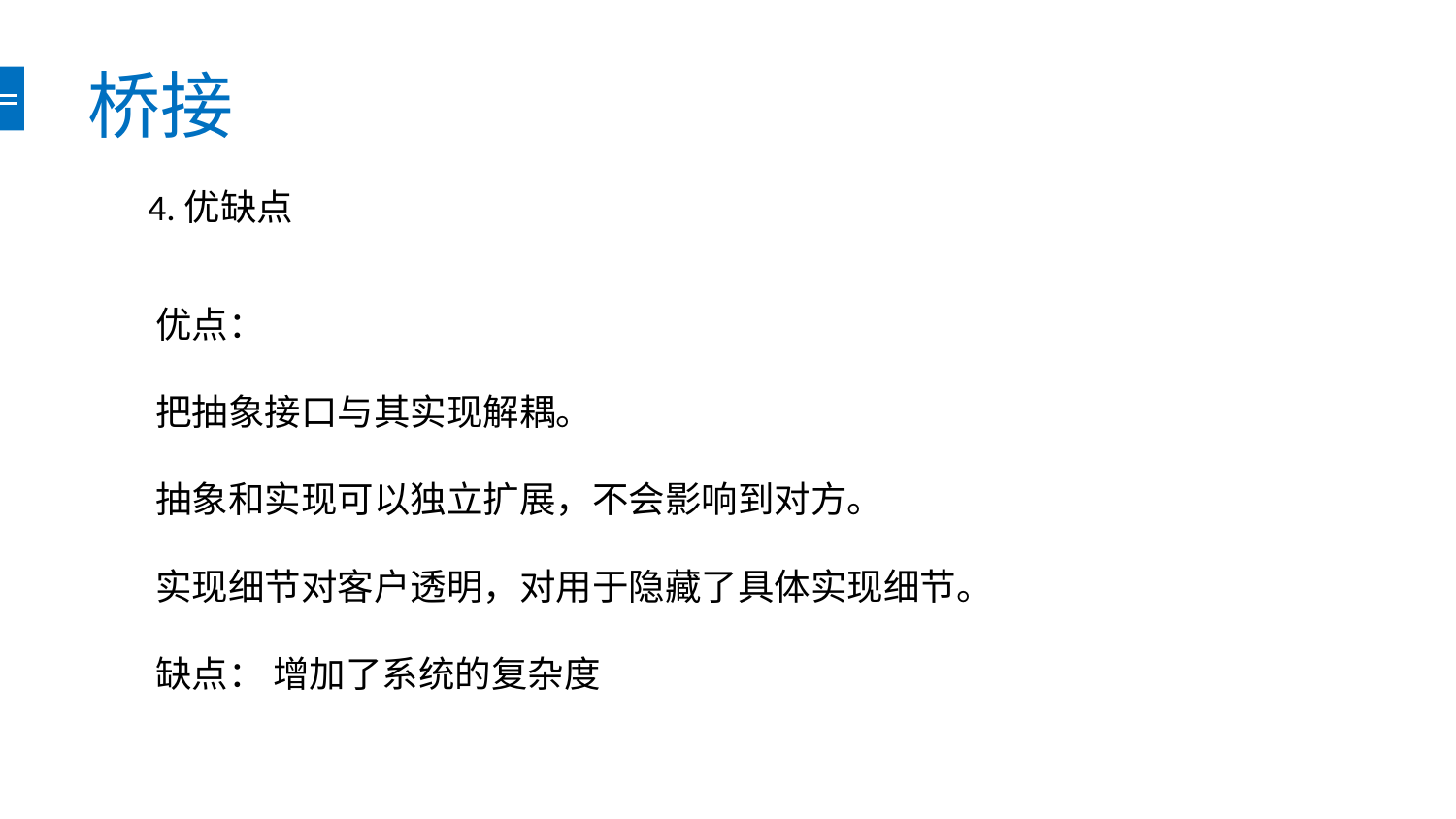

# 桥接
4.优缺点
优点：

把抽象接口与其实现解耦。

抽象和实现可以独立扩展，不会影响到对方。

实现细节对客户透明，对用于隐藏了具体实现细节。

缺点： 增加了系统的复杂度